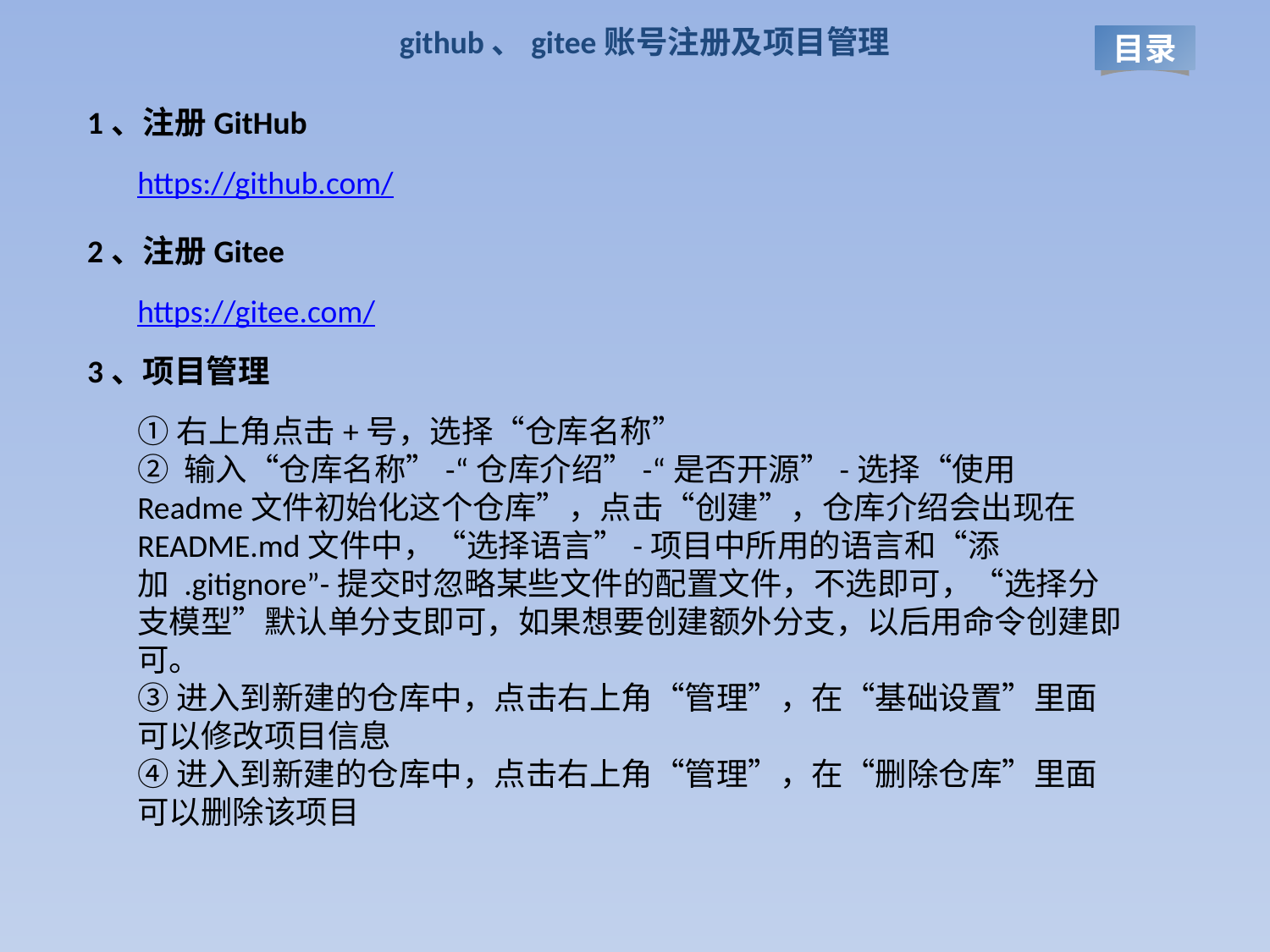

github、gitee账号注册及项目管理
目录

1、注册GitHub
https://github.com/
2、注册Gitee
https://gitee.com/
3、项目管理
①右上角点击+号，选择“仓库名称”
② 输入“仓库名称”-“仓库介绍”-“是否开源”-选择“使用Readme文件初始化这个仓库”，点击“创建”，仓库介绍会出现在README.md文件中，“选择语言”-项目中所用的语言和“添加 .gitignore”-提交时忽略某些文件的配置文件，不选即可，“选择分支模型”默认单分支即可，如果想要创建额外分支，以后用命令创建即可。
③进入到新建的仓库中，点击右上角“管理”，在“基础设置”里面可以修改项目信息
④进入到新建的仓库中，点击右上角“管理”，在“删除仓库”里面可以删除该项目